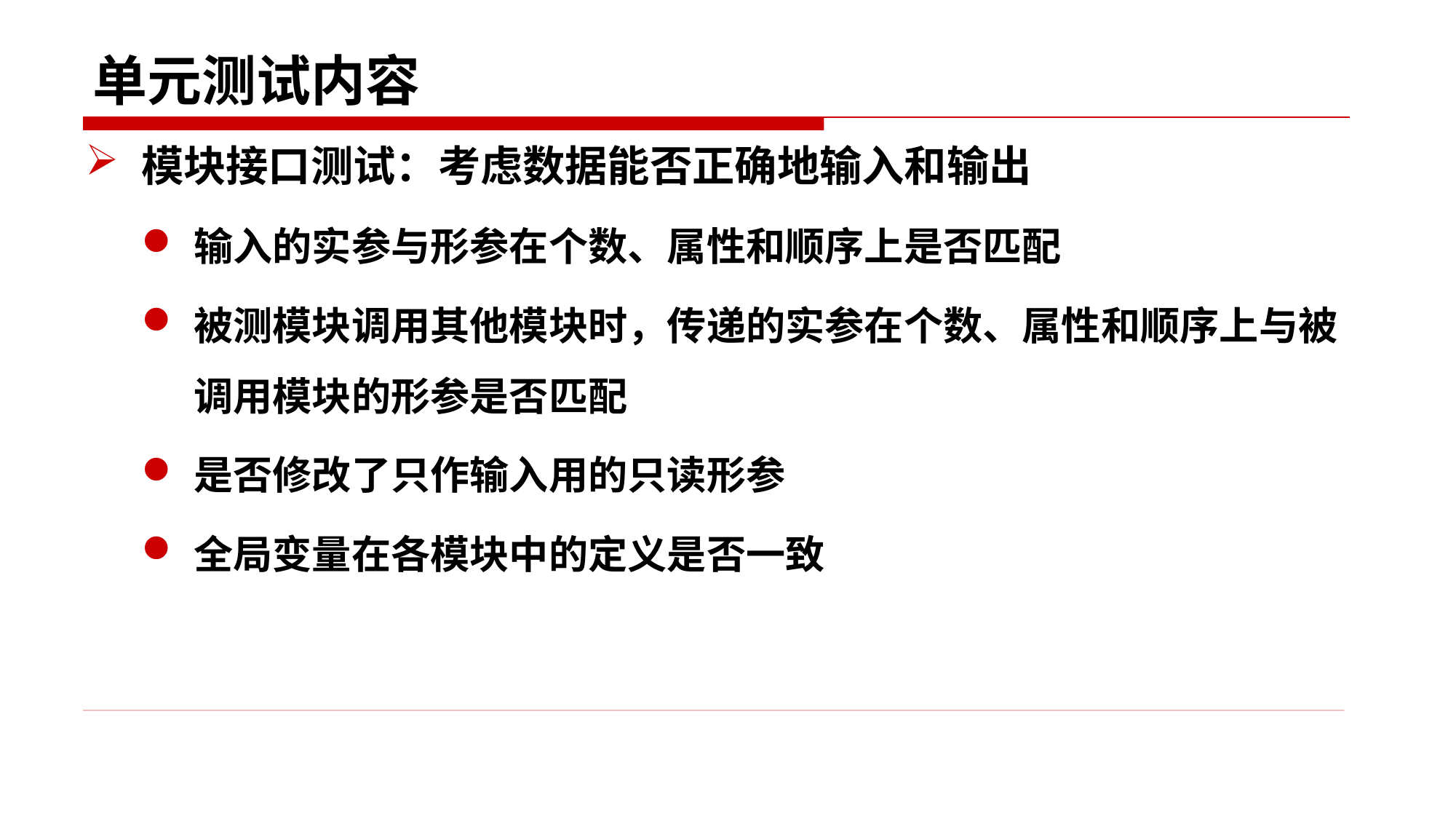

# 单元测试内容
模块接口测试：考虑数据能否正确地输入和输出
输入的实参与形参在个数、属性和顺序上是否匹配
被测模块调用其他模块时，传递的实参在个数、属性和顺序上与被调用模块的形参是否匹配
是否修改了只作输入用的只读形参
全局变量在各模块中的定义是否一致